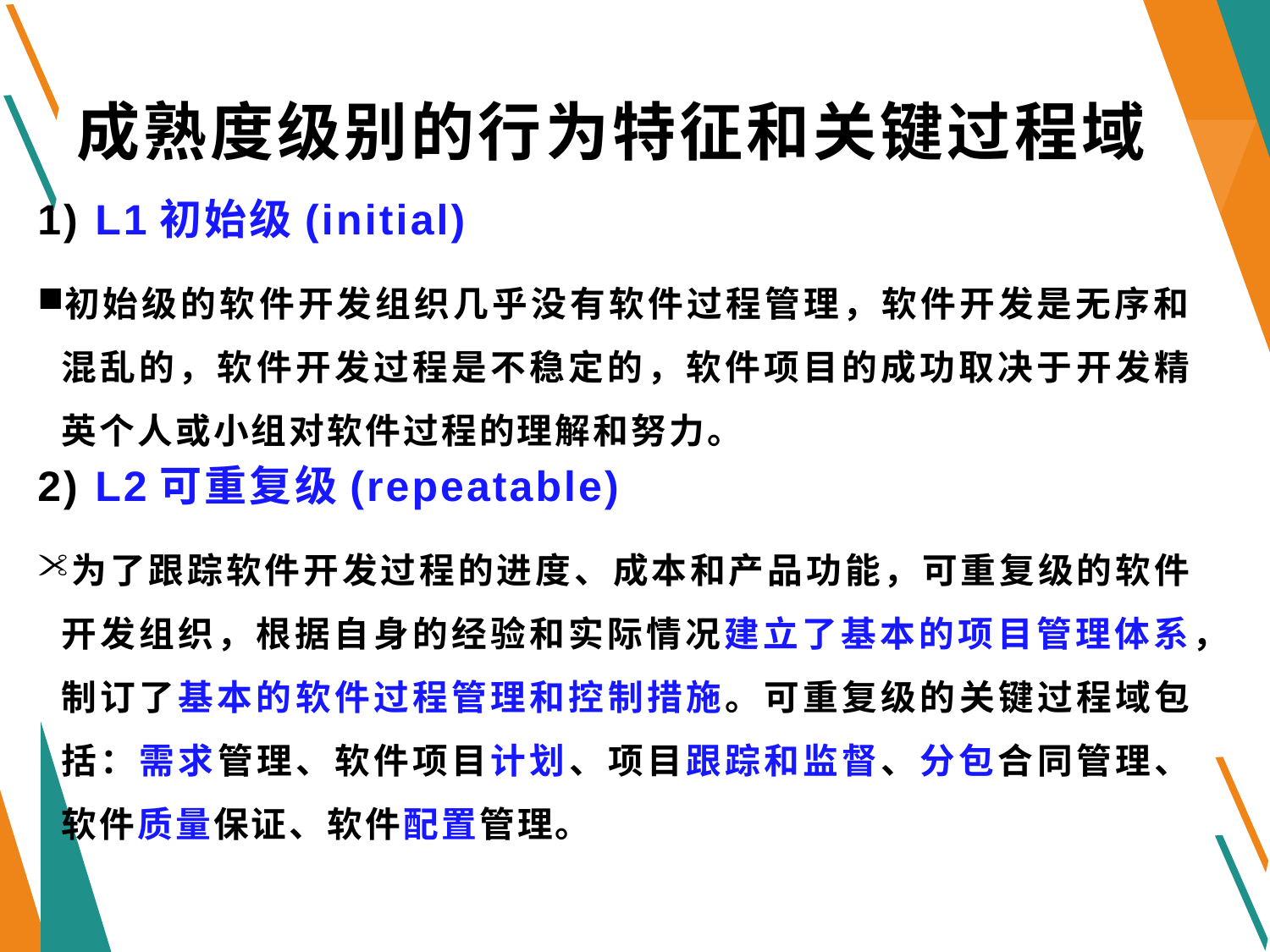

# 成熟度级别的行为特征和关键过程域
1) L1初始级(initial)
初始级的软件开发组织几乎没有软件过程管理，软件开发是无序和混乱的，软件开发过程是不稳定的，软件项目的成功取决于开发精英个人或小组对软件过程的理解和努力。
2) L2可重复级(repeatable)
为了跟踪软件开发过程的进度、成本和产品功能，可重复级的软件开发组织，根据自身的经验和实际情况建立了基本的项目管理体系，制订了基本的软件过程管理和控制措施。可重复级的关键过程域包括：需求管理、软件项目计划、项目跟踪和监督、分包合同管理、软件质量保证、软件配置管理。